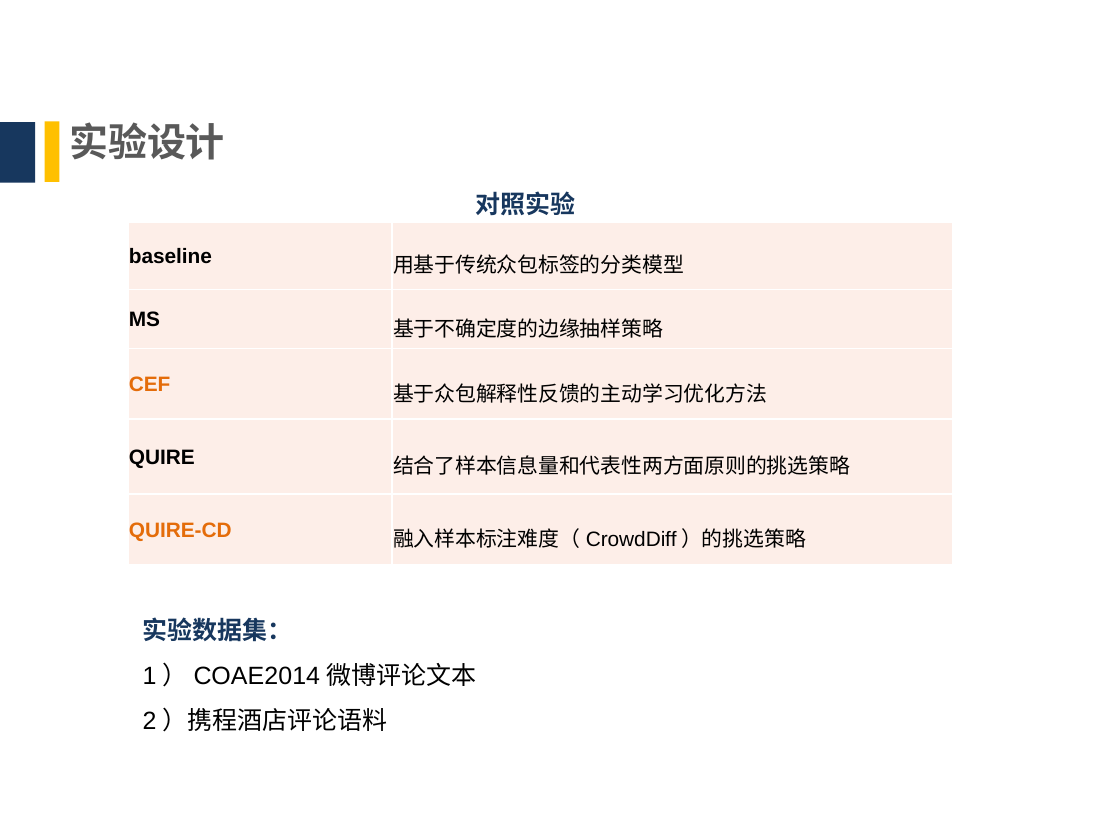

实验设计

对照实验
| baseline | 用基于传统众包标签的分类模型 |
| --- | --- |
| MS | 基于不确定度的边缘抽样策略 |
| CEF | 基于众包解释性反馈的主动学习优化方法 |
| QUIRE | 结合了样本信息量和代表性两方面原则的挑选策略 |
| QUIRE-CD | 融入样本标注难度（CrowdDiff）的挑选策略 |
实验数据集：
1）COAE2014微博评论文本
2）携程酒店评论语料